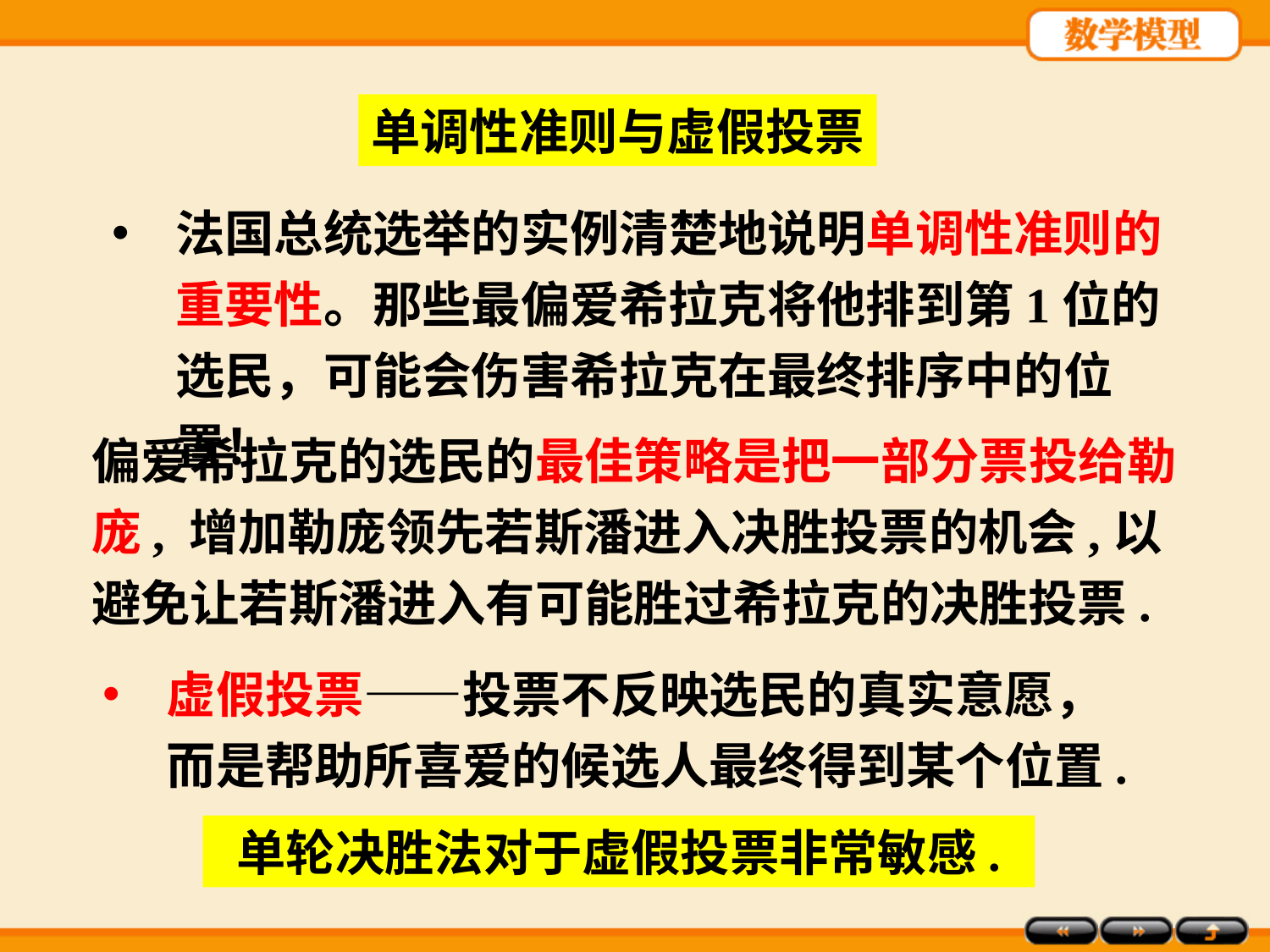

单调性准则与虚假投票
法国总统选举的实例清楚地说明单调性准则的重要性。那些最偏爱希拉克将他排到第1位的选民，可能会伤害希拉克在最终排序中的位置！
偏爱希拉克的选民的最佳策略是把一部分票投给勒庞, 增加勒庞领先若斯潘进入决胜投票的机会,以避免让若斯潘进入有可能胜过希拉克的决胜投票.
虚假投票——投票不反映选民的真实意愿，而是帮助所喜爱的候选人最终得到某个位置.
单轮决胜法对于虚假投票非常敏感.